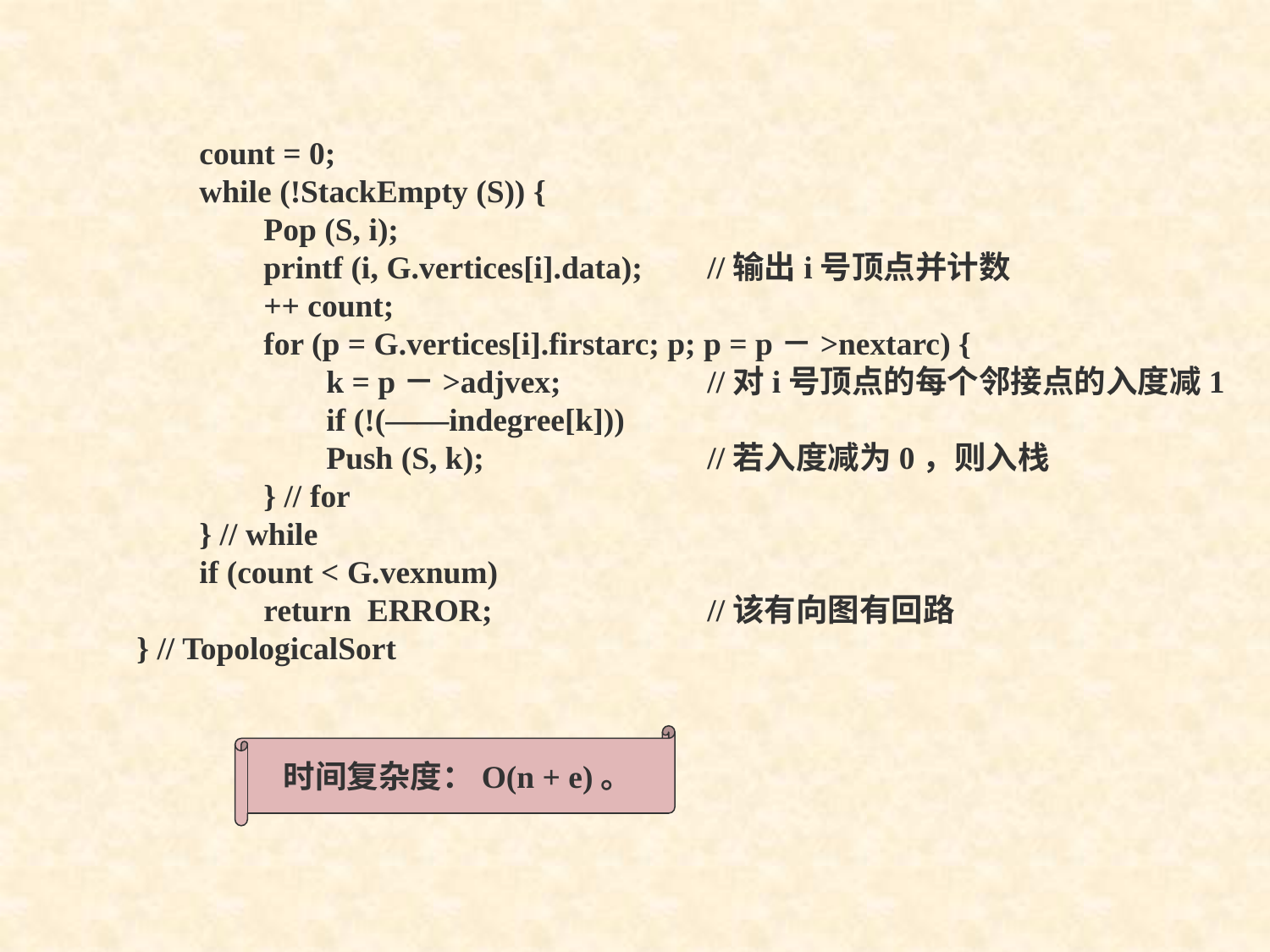

count = 0;
	while (!StackEmpty (S)) {
	        Pop (S, i);
	        printf (i, G.vertices[i].data);	//输出i号顶点并计数
	        ++ count;
	        for (p = G.vertices[i].firstarc; p; p = p－>nextarc) {
		k = p－>adjvex;		//对i号顶点的每个邻接点的入度减1
		if (!(――indegree[k]))
		Push (S, k);		//若入度减为0，则入栈
	        } // for
	} // while
	if (count < G.vexnum)
	        return  ERROR;		//该有向图有回路
        } // TopologicalSort
时间复杂度：O(n + e)。